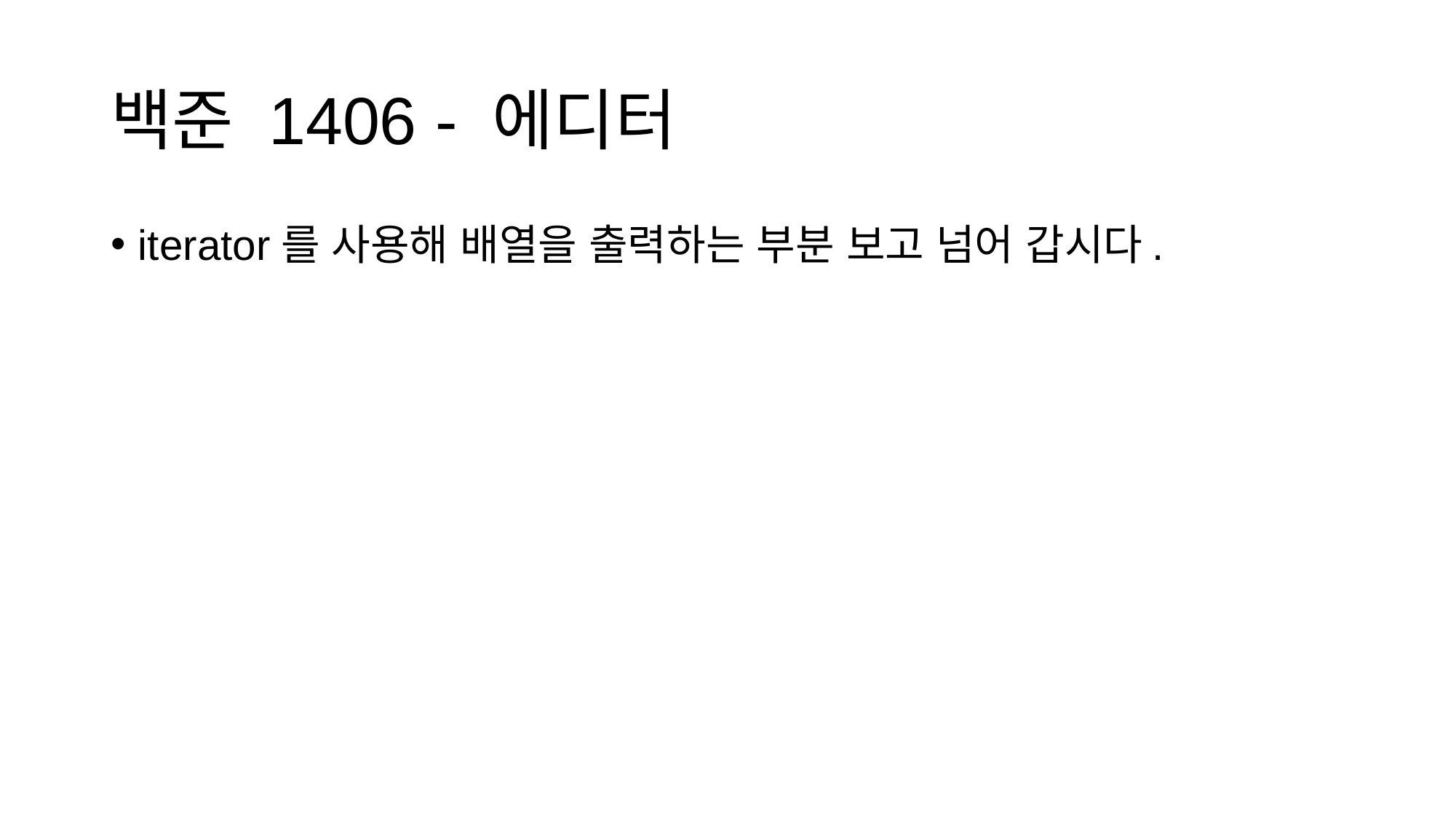

# 백준 1406 - 에디터
iterator를 사용해 배열을 출력하는 부분 보고 넘어 갑시다.